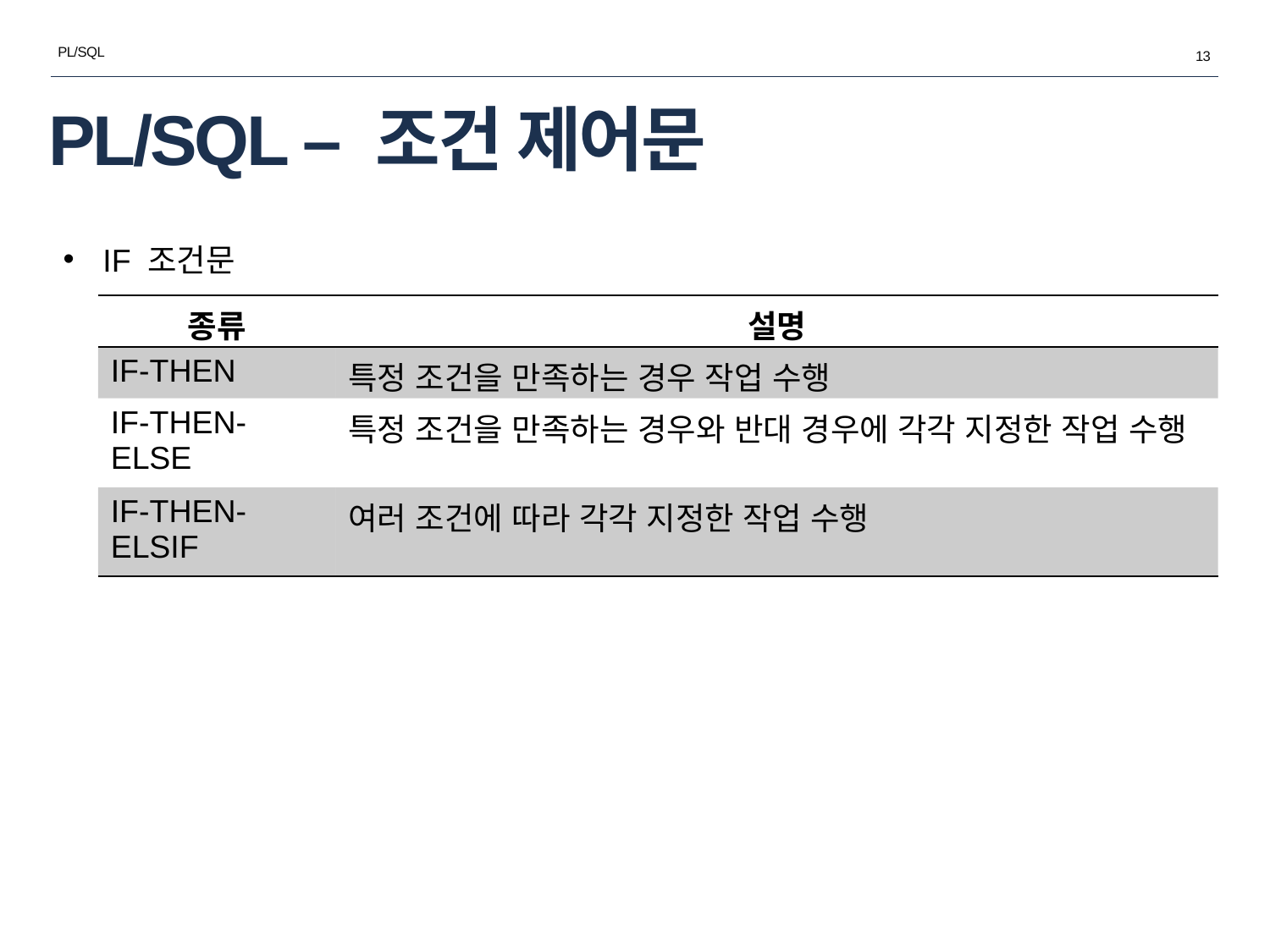

PL/SQL
13
# PL/SQL – 조건 제어문
IF 조건문
| 종류 | 설명 |
| --- | --- |
| IF-THEN | 특정 조건을 만족하는 경우 작업 수행 |
| IF-THEN-ELSE | 특정 조건을 만족하는 경우와 반대 경우에 각각 지정한 작업 수행 |
| IF-THEN-ELSIF | 여러 조건에 따라 각각 지정한 작업 수행 |